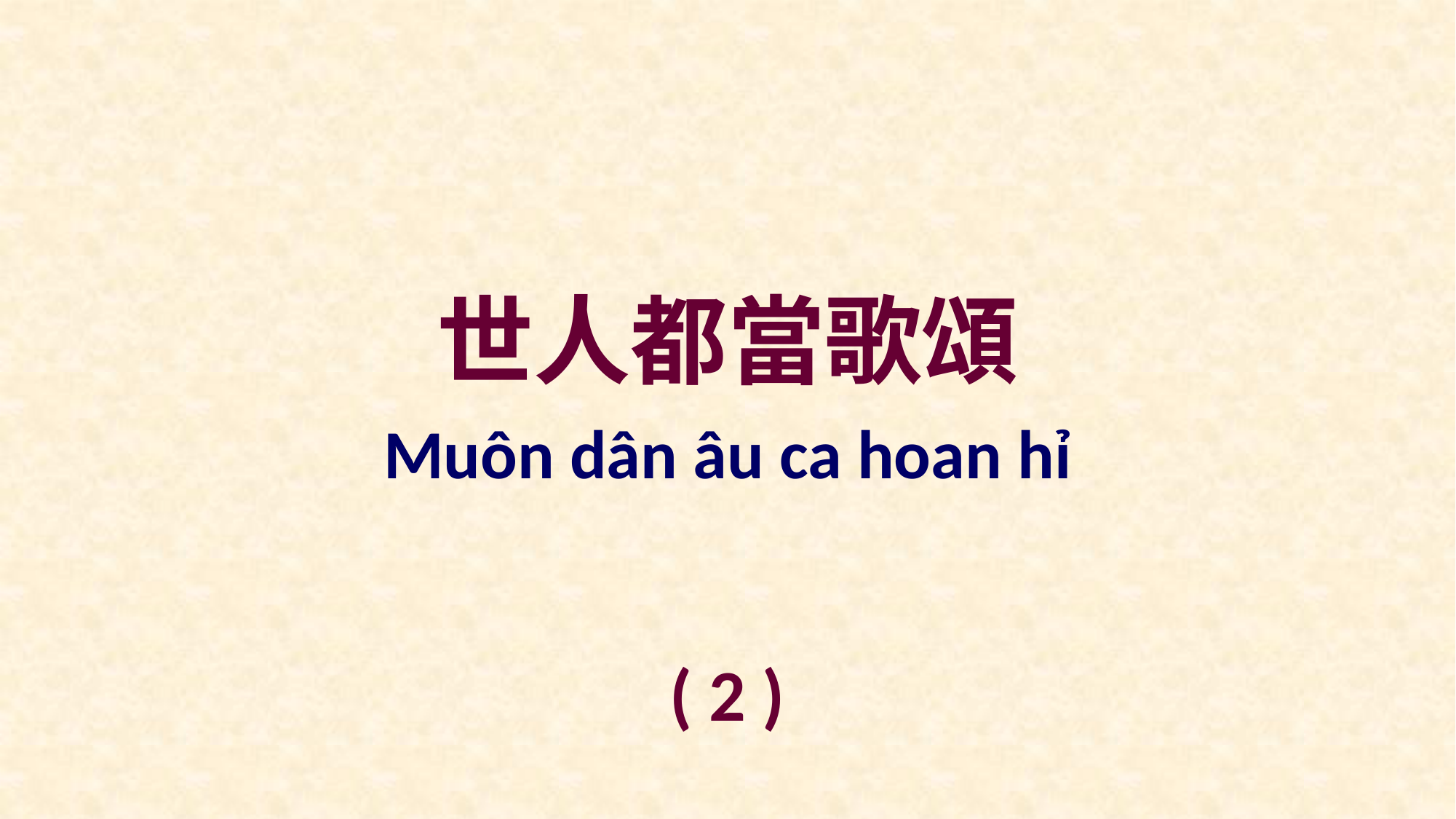

世人都當歌頌
Muôn dân âu ca hoan hỉ
( 2 )